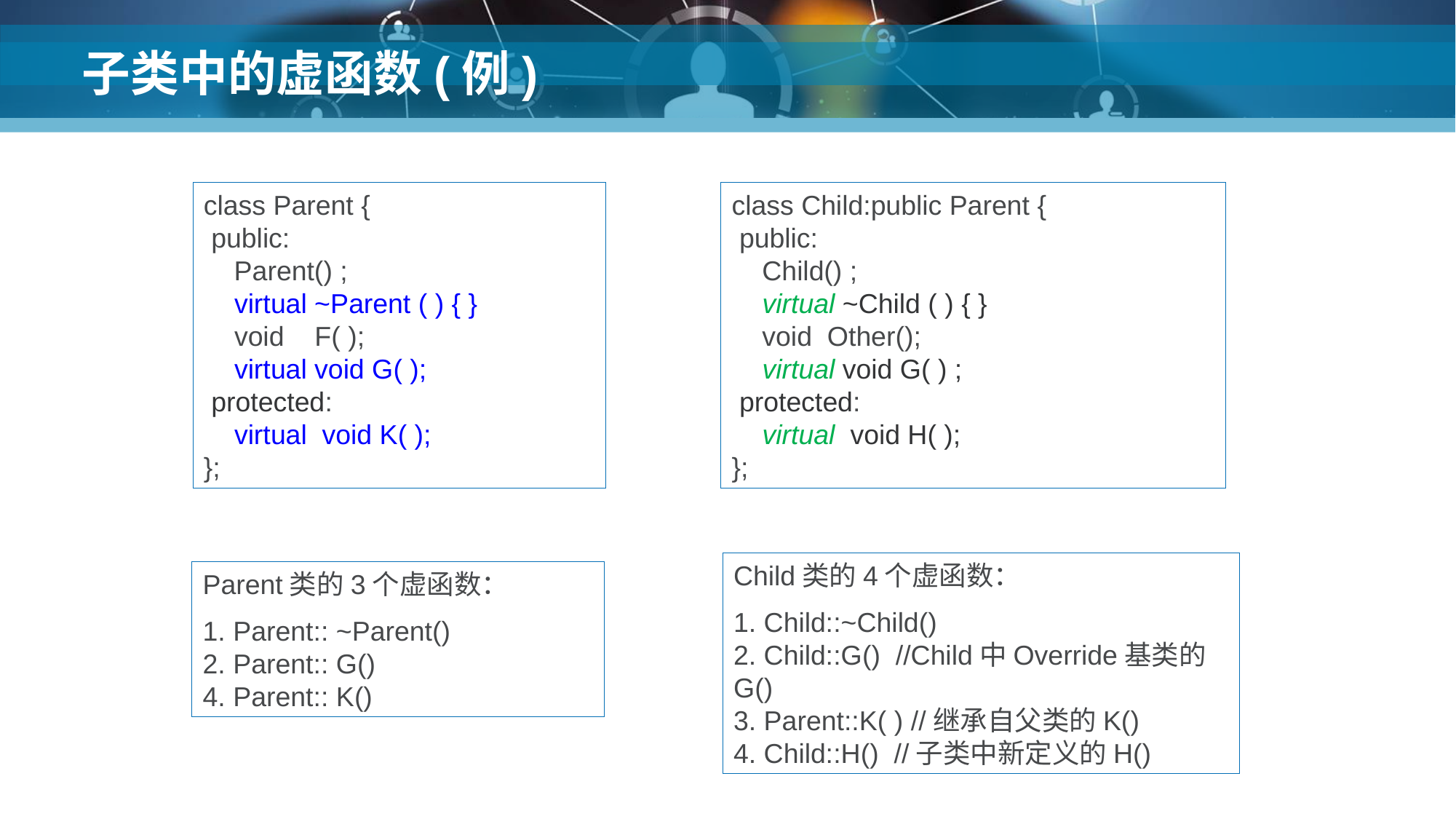

# 子类中的虚函数(例)
class Parent {
 public:
    Parent() ;
    virtual ~Parent ( ) { }
    void    F( );
    virtual void G( );
 protected:
    virtual  void K( );
};
class Child:public Parent {
 public:
    Child() ;
    virtual ~Child ( ) { }
    void  Other();
    virtual void G( ) ;
 protected:
    virtual  void H( );
};
Child类的4个虚函数：
1. Child::~Child()
2. Child::G()  //Child中Override基类的G()
3. Parent::K( ) //继承自父类的K()
4. Child::H()  //子类中新定义的H()
Parent类的3个虚函数：
1. Parent:: ~Parent()
2. Parent:: G()
4. Parent:: K()